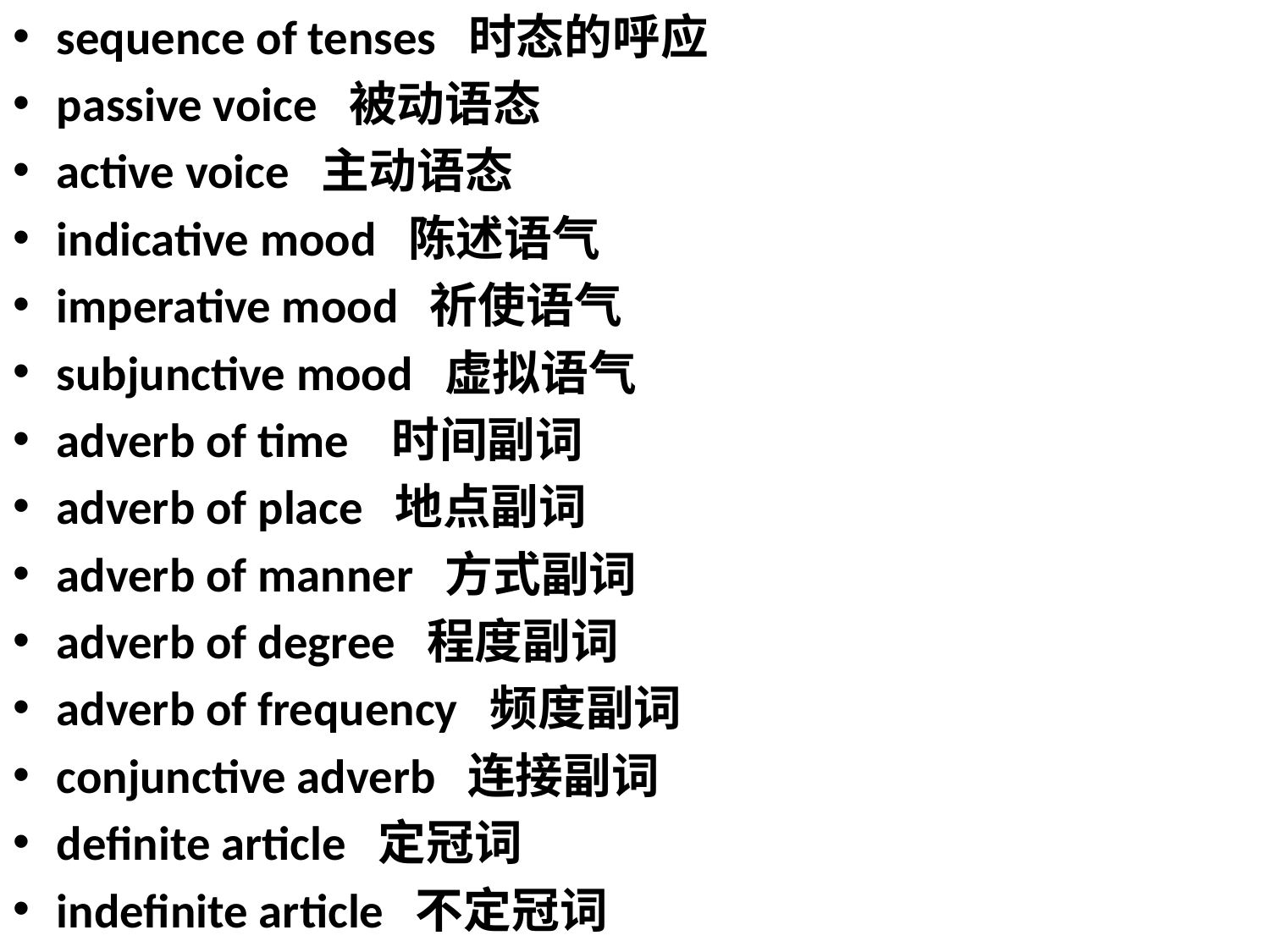

sequence of tenses  时态的呼应
passive voice  被动语态
active voice  主动语态
indicative mood  陈述语气
imperative mood  祈使语气
subjunctive mood  虚拟语气
adverb of time   时间副词
adverb of place  地点副词
adverb of manner  方式副词
adverb of degree  程度副词
adverb of frequency  频度副词
conjunctive adverb  连接副词
definite article  定冠词
indefinite article  不定冠词